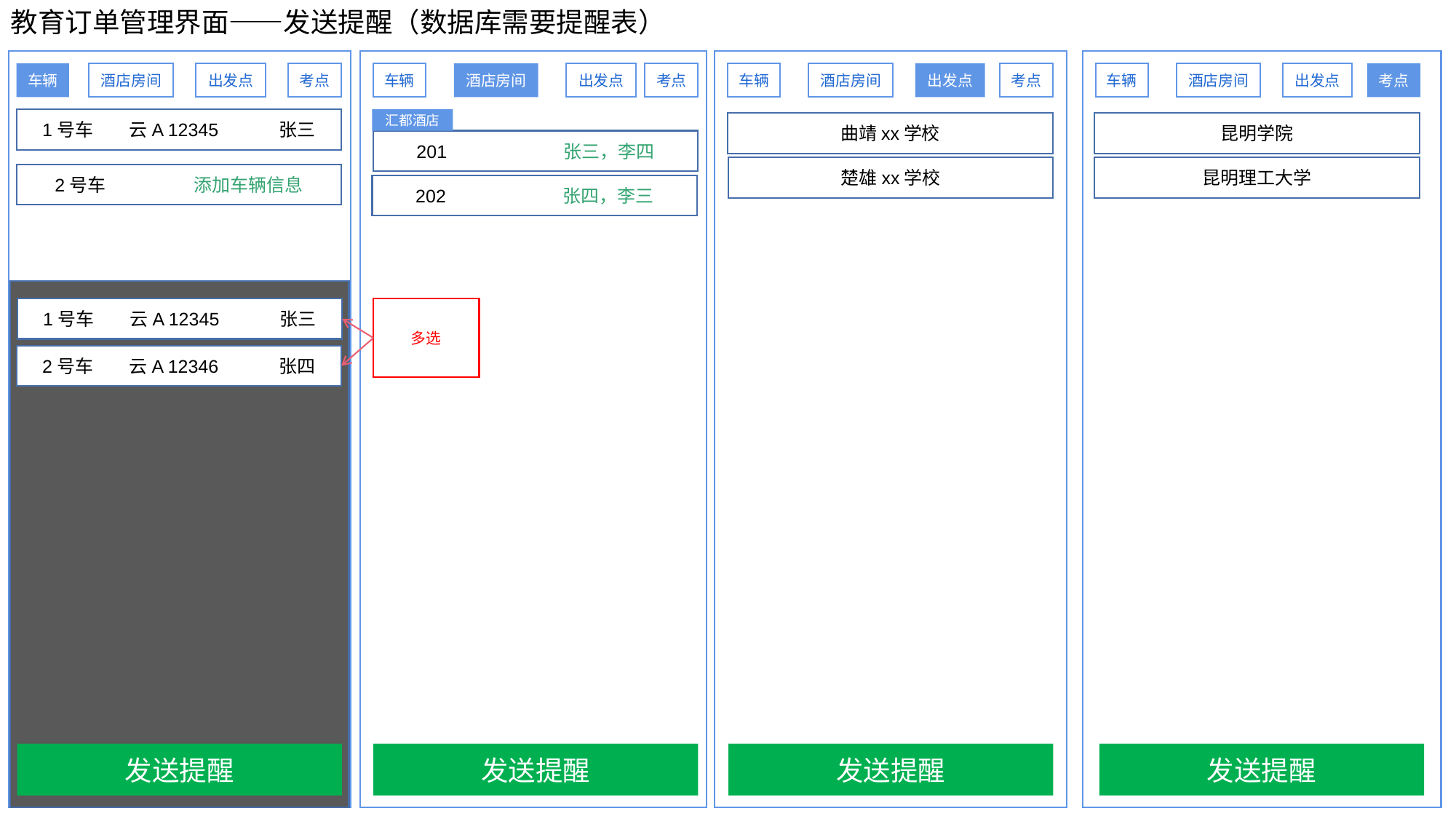

教育订单管理界面——发送提醒（数据库需要提醒表）

车辆
酒店房间
出发点
考点
车辆
酒店房间
出发点
考点
车辆
酒店房间
出发点
考点
车辆
酒店房间
出发点
考点
1号车         云A 12345           张三
汇都酒店
曲靖xx学校
昆明学院
201                      张三，李四
楚雄xx学校
昆明理工大学
2号车                      添加车辆信息
202                      张四，李三

1号车         云A 12345           张三
多选
2号车         云A 12346           张四
发送提醒
发送提醒
发送提醒
发送提醒
发送提醒